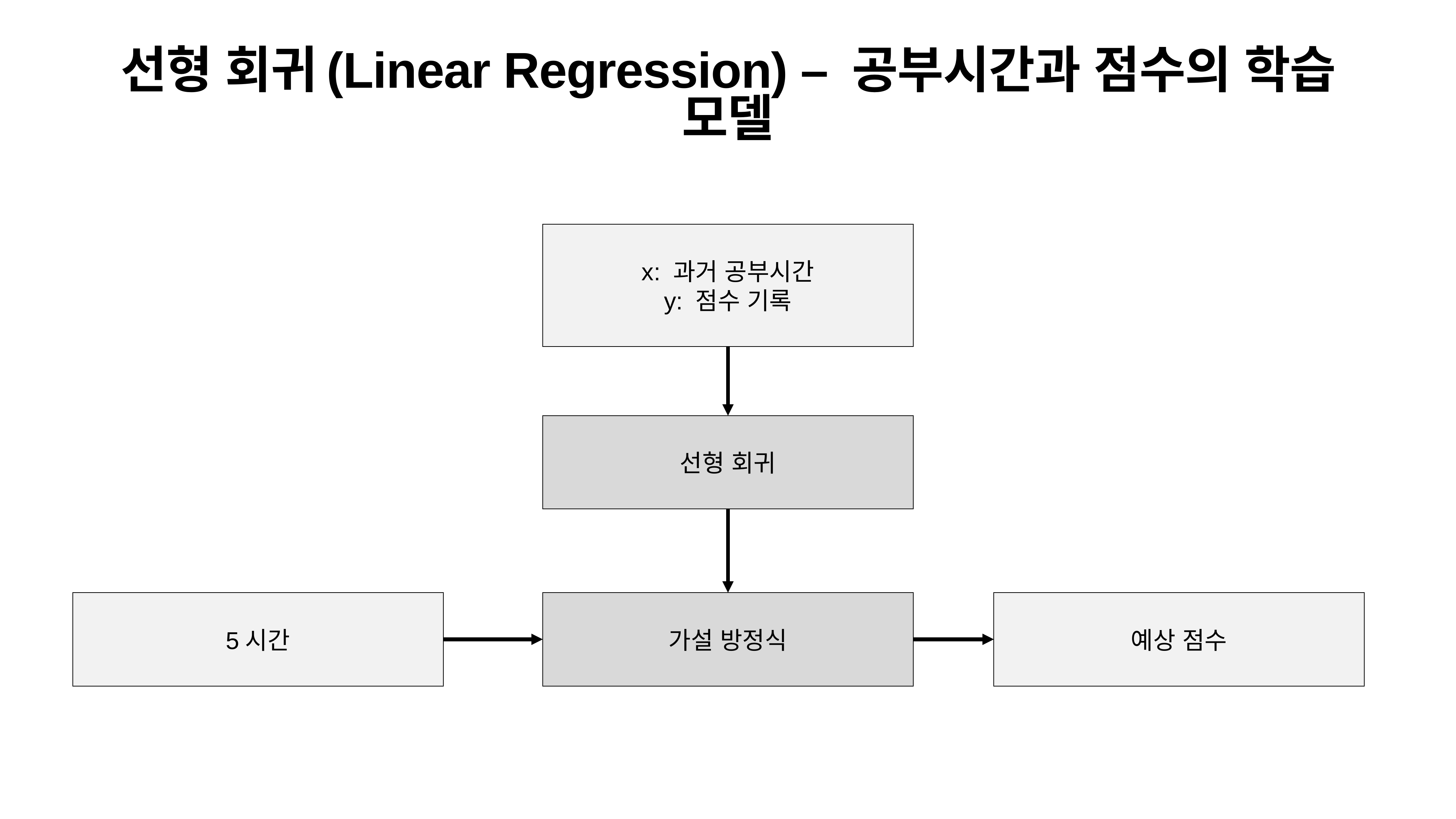

# 선형 회귀(Linear Regression) – 공부시간과 점수의 학습 모델

x: 과거 공부시간
y: 점수 기록

선형 회귀

5시간

가설 방정식

예상 점수